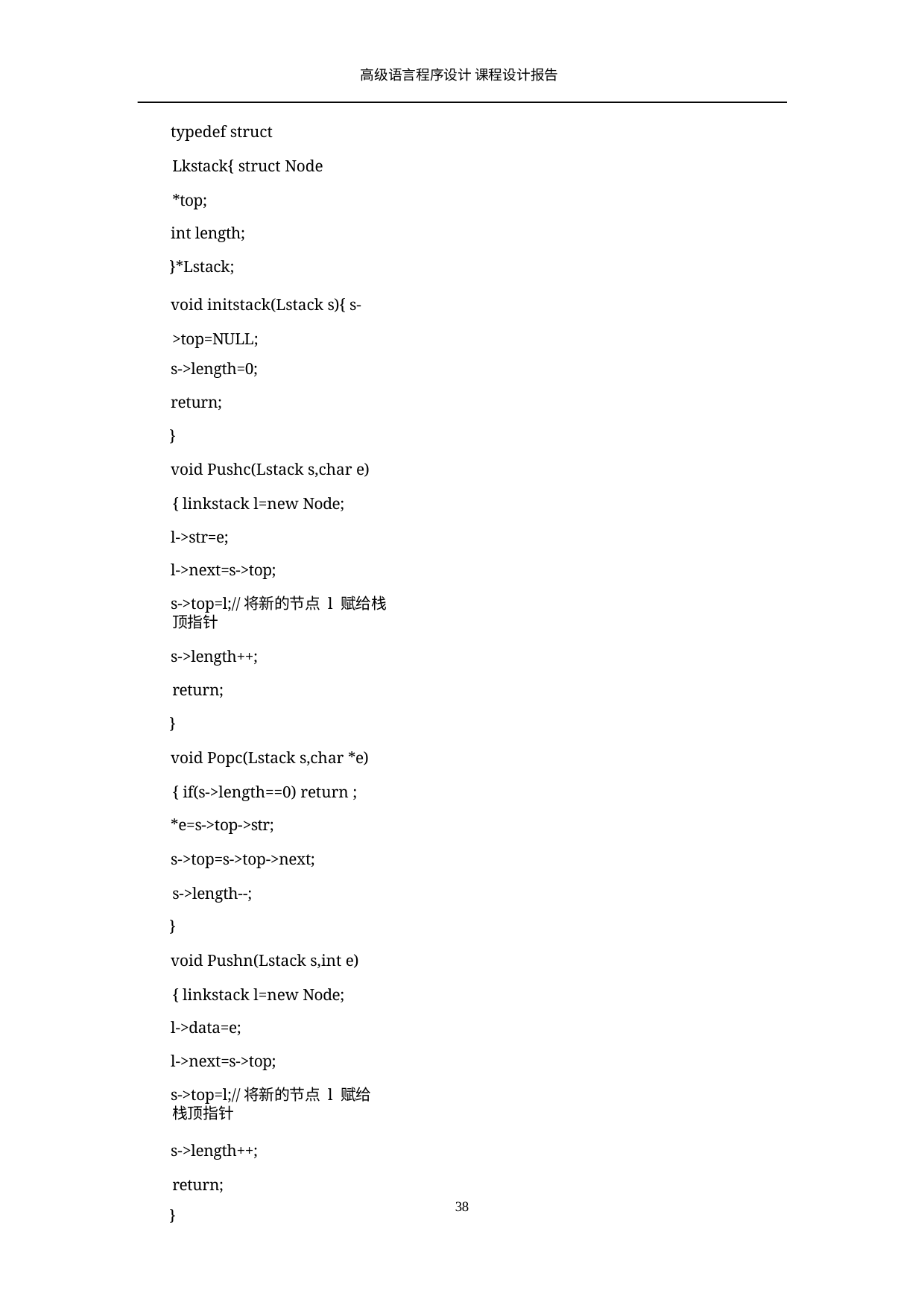

高级语言程序设计 课程设计报告

typedef struct Lkstack{ struct Node *top;

int length;

}*Lstack;
void initstack(Lstack s){ s->top=NULL;
s->length=0;

return;

}
void Pushc(Lstack s,char e){ linkstack l=new Node;

l->str=e;

l->next=s->top;

s->top=l;//将新的节点 l 赋给栈顶指针
s->length++; return;

}
void Popc(Lstack s,char *e){ if(s->length==0) return ;

*e=s->top->str;
s->top=s->top->next; s->length--;

}
void Pushn(Lstack s,int e){ linkstack l=new Node;

l->data=e;

l->next=s->top;

s->top=l;//将新的节点 l 赋给栈顶指针
s->length++; return;
}
38